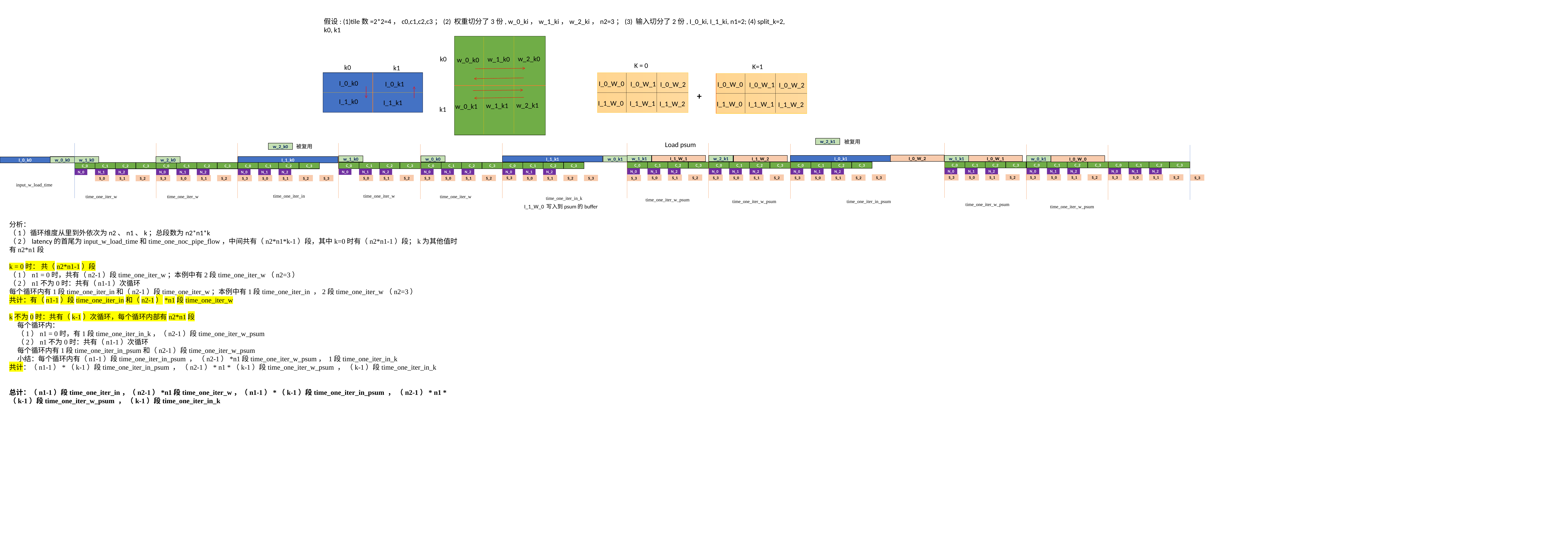

假设: (1)tile数=2*2=4，c0,c1,c2,c3；(2) 权重切分了3份, w_0_ki，w_1_ki，w_2_ki，n2=3；(3) 输入切分了2份, I_0_ki, I_1_ki, n1=2; (4) split_k=2, k0, k1

w_2_k0
k0
w_1_k0
w_0_k0
w_2_k1
w_1_k1
w_0_k1
k1

K = 0
K=1
k0
k1

I_0_k0
I_0_W_0
I_0_W_1
I_0_k1
I_0_W_2
I_0_W_0
I_0_W_1
I_0_W_2
+
I_1_k0
I_1_k1
I_1_W_0
I_1_W_1
I_1_W_2
I_1_W_0
I_1_W_1
I_1_W_2
被复用
w_2_k1
Load psum
被复用
w_2_k0
I_0_W_2
I_0_W_1
w_1_k1
w_2_k1
I_0_k1
I_1_W_1
w_1_k1
I_1_W_2
w_0_k1
I_0_W_0
w_1_k0
w_0_k0
I_1_k1
w_0_k1
w_1_k0
w_2_k0
I_1_k0
w_0_k0
I_0_k0
C_0
C_1
C_2
C_3
C_0
C_1
C_2
C_3
C_0
C_1
C_2
C_3
C_0
C_1
C_2
C_3
C_0
C_1
C_2
C_3
C_0
C_1
C_2
C_3
C_0
C_1
C_2
C_3
C_0
C_1
C_2
C_3
C_0
C_1
C_2
C_3
C_0
C_1
C_2
C_3
C_0
C_1
C_2
C_3
C_0
C_1
C_2
C_3
N_0
N_1
N_2
N_0
N_1
N_2
N_0
N_1
N_2
N_0
N_1
N_2
N_0
N_1
N_2
N_0
N_1
N_2
N_0
N_1
N_2
N_0
N_1
N_2
N_0
N_1
N_2
N_0
N_1
N_2
N_0
N_1
N_2
N_0
N_1
N_2
S_3
S_3
S_3
S_3
S_2
S_0
S_1
S_2
S_2
S_0
S_1
S_0
S_1
S_3
S_3
S_3
S_2
S_3
S_2
S_3
S_3
S_2
S_0
S_1
S_0
S_1
S_0
S_1
S_2
S_3
S_2
S_2
S_3
S_3
S_0
S_1
S_0
S_1
S_0
S_1
S_2
S_3
S_2
S_3
S_3
S_2
S_3
S_0
S_1
S_0
S_1
S_0
S_1
input_w_load_time
time_one_iter_in
time_one_iter_w
time_one_iter_w
time_one_iter_w
time_one_iter_w
time_one_iter_in_k
time_one_iter_w_psum
time_one_iter_w_psum
time_one_iter_in_psum
time_one_iter_w_psum
I_1_W_0 写入到psum的buffer
time_one_iter_w_psum
分析：
（1）循环维度从里到外依次为n2、n1、k；总段数为n2*n1*k
（2）latency的首尾为input_w_load_time和time_one_noc_pipe_flow，中间共有（n2*n1*k-1）段，其中k=0时有（n2*n1-1）段；k为其他值时有n2*n1段

k = 0时： 共（n2*n1-1）段
（1）n1 = 0时，共有（n2-1）段time_one_iter_w；本例中有2段time_one_iter_w（n2=3）
（2）n1不为0时：共有（n1-1）次循环
每个循环内有1段time_one_iter_in和（n2-1）段time_one_iter_w；本例中有1段time_one_iter_in ，2段time_one_iter_w（n2=3）
共计：有（n1-1）段time_one_iter_in和（n2-1）*n1段time_one_iter_w

k不为0时：共有（k-1）次循环，每个循环内部有n2*n1段
    每个循环内：
    （1）n1 = 0时，有1段time_one_iter_in_k，（n2-1）段time_one_iter_w_psum
    （2）n1不为0时：共有（n1-1）次循环
    每个循环内有1段time_one_iter_in_psum和（n2-1）段time_one_iter_w_psum
    小结：每个循环内有（n1-1）段time_one_iter_in_psum ， （n2-1）*n1段time_one_iter_w_psum， 1段time_one_iter_in_k
共计：（n1-1）*（k-1）段time_one_iter_in_psum ， （n2-1）* n1 *（k-1）段time_one_iter_w_psum ， （k-1）段time_one_iter_in_k

总计：（n1-1）段time_one_iter_in，（n2-1）*n1段time_one_iter_w，（n1-1）*（k-1）段time_one_iter_in_psum ， （n2-1）* n1 *（k-1）段time_one_iter_w_psum ， （k-1）段time_one_iter_in_k